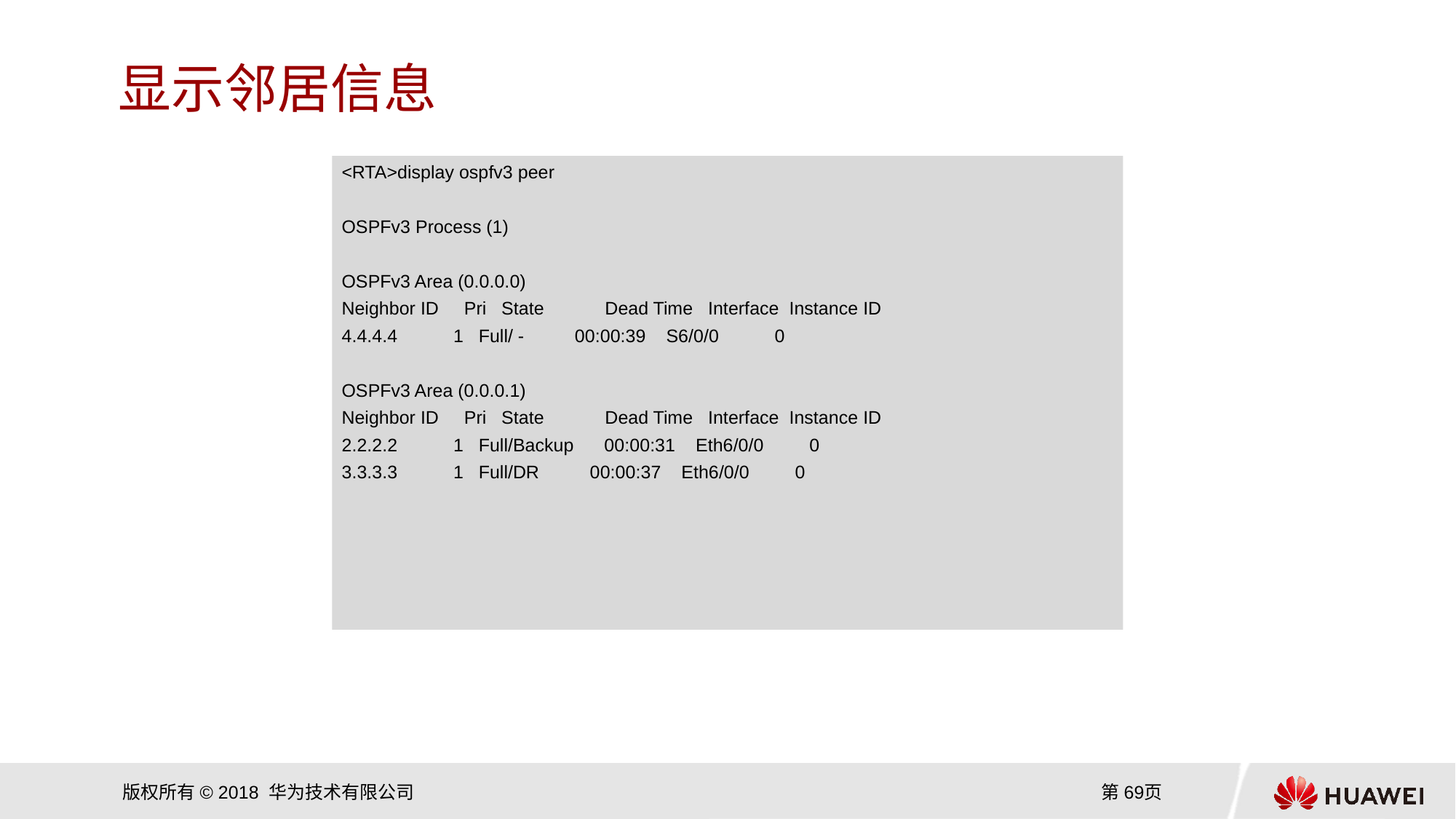

# 显示邻居信息
<RTA>display ospfv3 peer

OSPFv3 Process (1)

OSPFv3 Area (0.0.0.0)
Neighbor ID     Pri   State            Dead Time   Interface  Instance ID
4.4.4.4           1   Full/ -          00:00:39    S6/0/0           0

OSPFv3 Area (0.0.0.1)
Neighbor ID     Pri   State            Dead Time   Interface  Instance ID
2.2.2.2           1   Full/Backup      00:00:31    Eth6/0/0         0
3.3.3.3           1   Full/DR          00:00:37    Eth6/0/0         0